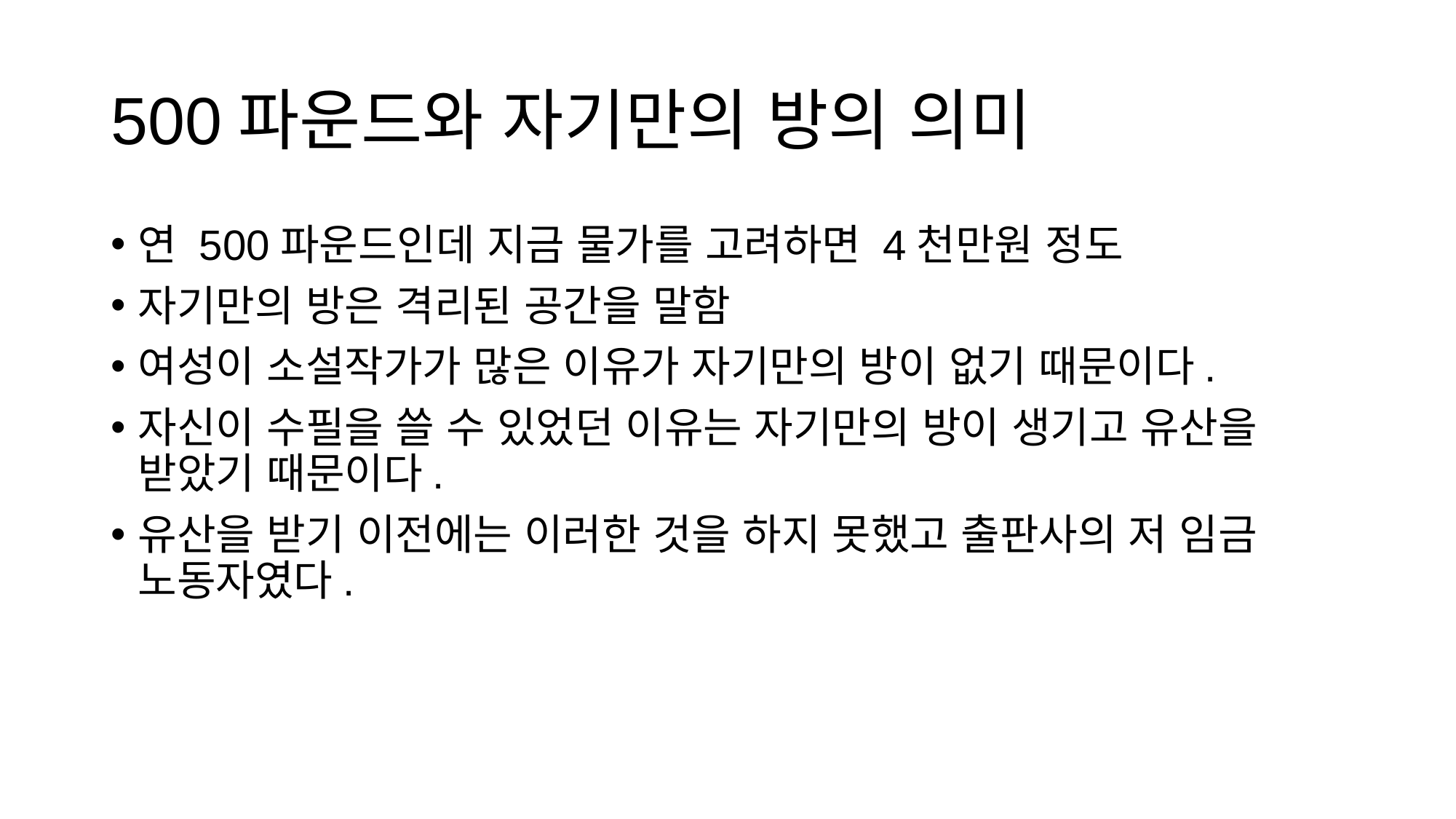

# 500파운드와 자기만의 방의 의미
연 500파운드인데 지금 물가를 고려하면 4천만원 정도
자기만의 방은 격리된 공간을 말함
여성이 소설작가가 많은 이유가 자기만의 방이 없기 때문이다.
자신이 수필을 쓸 수 있었던 이유는 자기만의 방이 생기고 유산을 받았기 때문이다.
유산을 받기 이전에는 이러한 것을 하지 못했고 출판사의 저 임금 노동자였다.